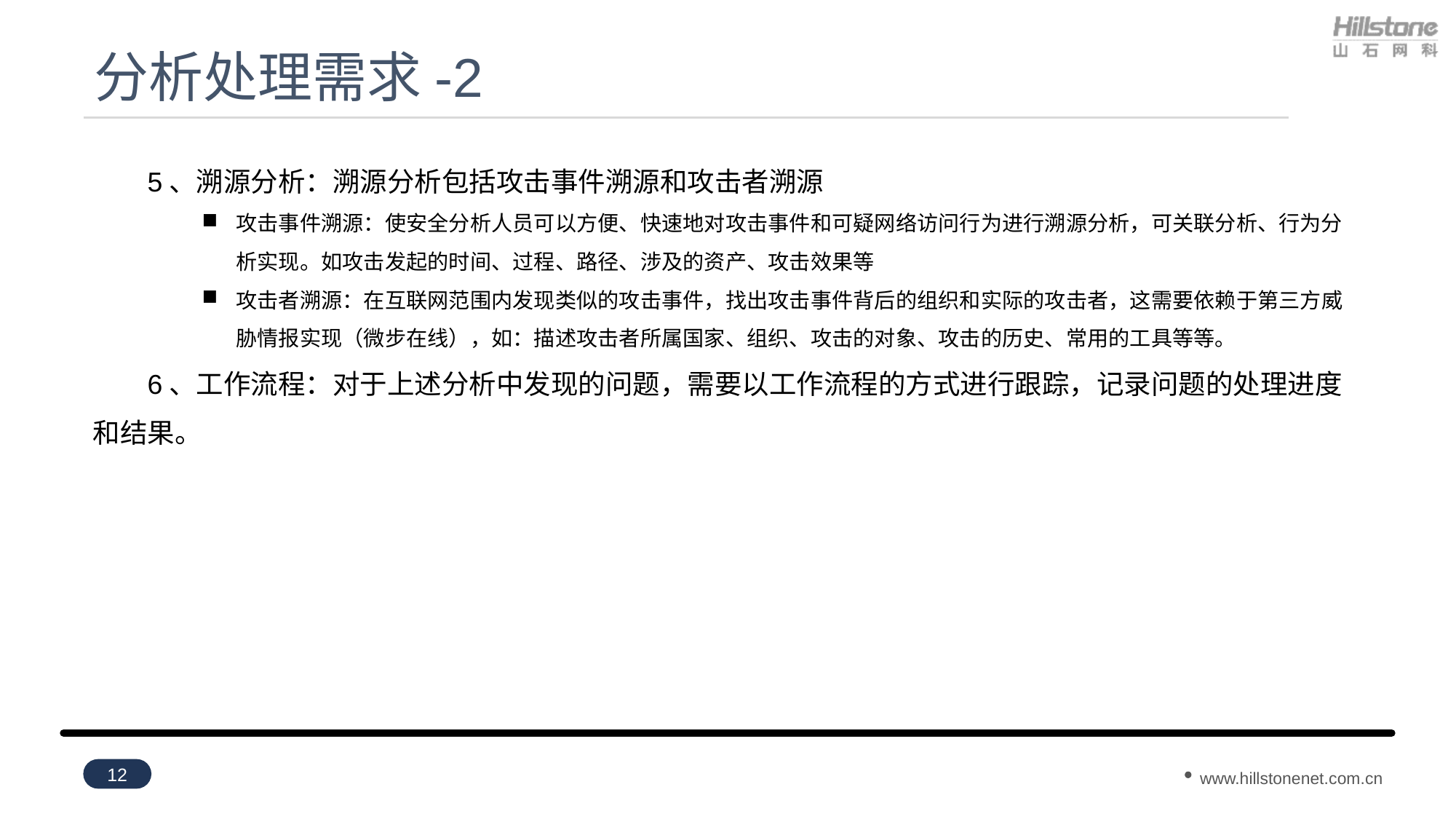

# 分析处理需求-2
5、溯源分析：溯源分析包括攻击事件溯源和攻击者溯源
攻击事件溯源：使安全分析人员可以方便、快速地对攻击事件和可疑网络访问行为进行溯源分析，可关联分析、行为分析实现。如攻击发起的时间、过程、路径、涉及的资产、攻击效果等
攻击者溯源：在互联网范围内发现类似的攻击事件，找出攻击事件背后的组织和实际的攻击者，这需要依赖于第三方威胁情报实现（微步在线），如：描述攻击者所属国家、组织、攻击的对象、攻击的历史、常用的工具等等。
6、工作流程：对于上述分析中发现的问题，需要以工作流程的方式进行跟踪，记录问题的处理进度和结果。

12